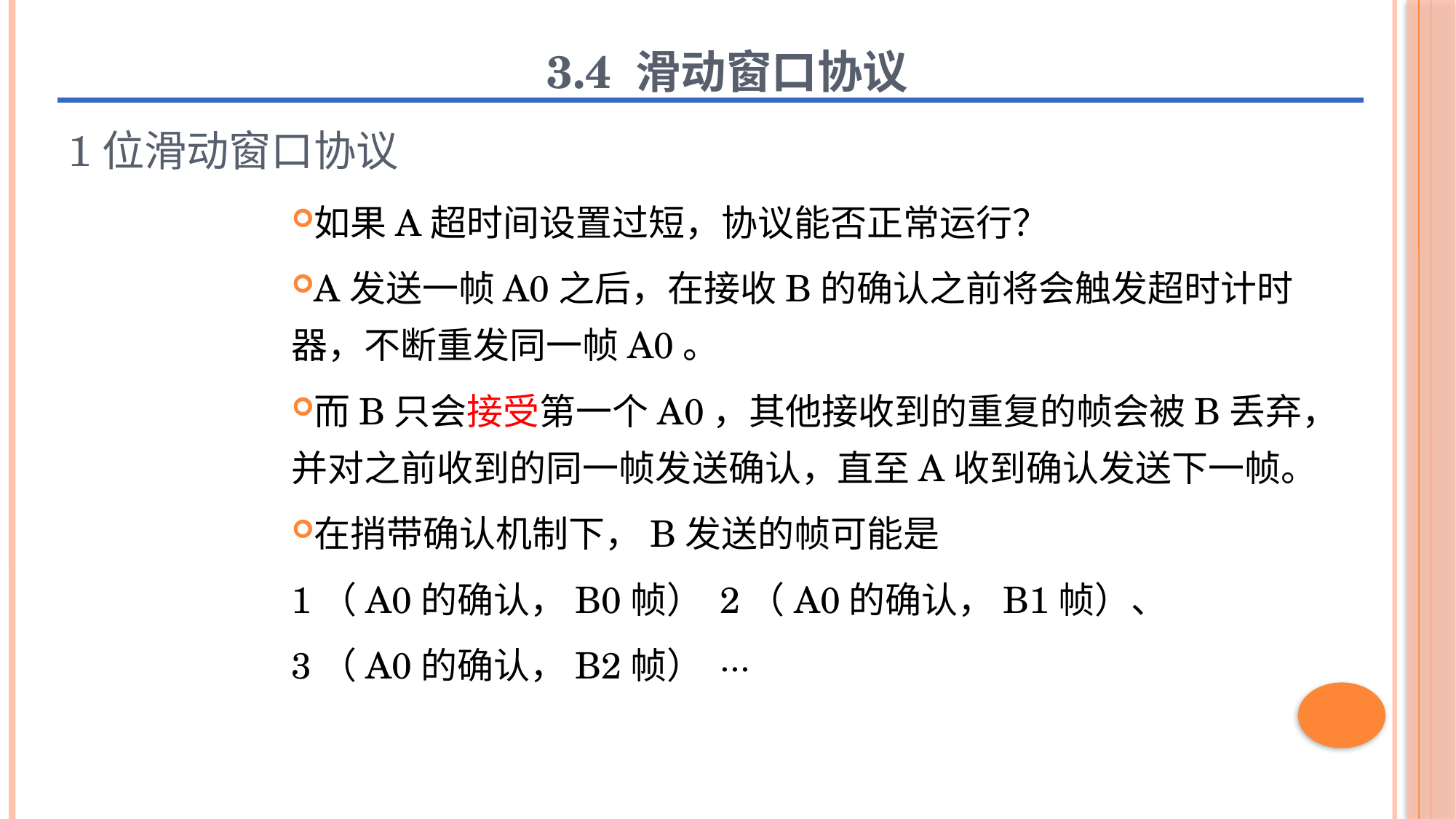

3.4 滑动窗口协议
1位滑动窗口协议
如果A超时间设置过短，协议能否正常运行？
A发送一帧A0之后，在接收B的确认之前将会触发超时计时器，不断重发同一帧A0。
而B只会接受第一个A0，其他接收到的重复的帧会被B丢弃，并对之前收到的同一帧发送确认，直至A收到确认发送下一帧。
在捎带确认机制下，B发送的帧可能是
1（A0的确认，B0帧） 2（A0的确认，B1帧）、
3（A0的确认，B2帧） ···